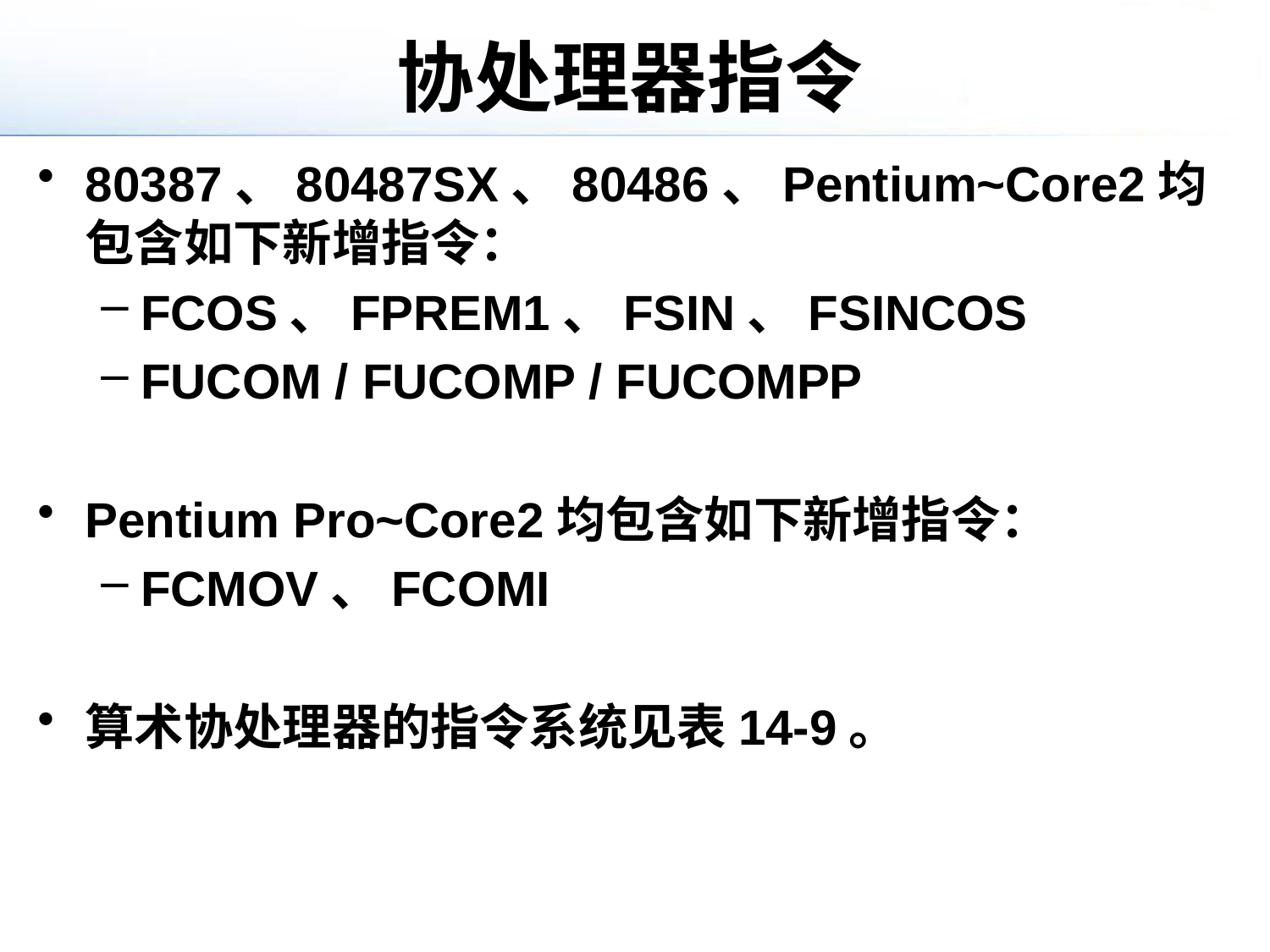

# 协处理器指令
80387、80487SX、80486、Pentium~Core2均包含如下新增指令：
FCOS、FPREM1、FSIN、FSINCOS
FUCOM / FUCOMP / FUCOMPP

Pentium Pro~Core2均包含如下新增指令：
FCMOV、FCOMI

算术协处理器的指令系统见表14-9。